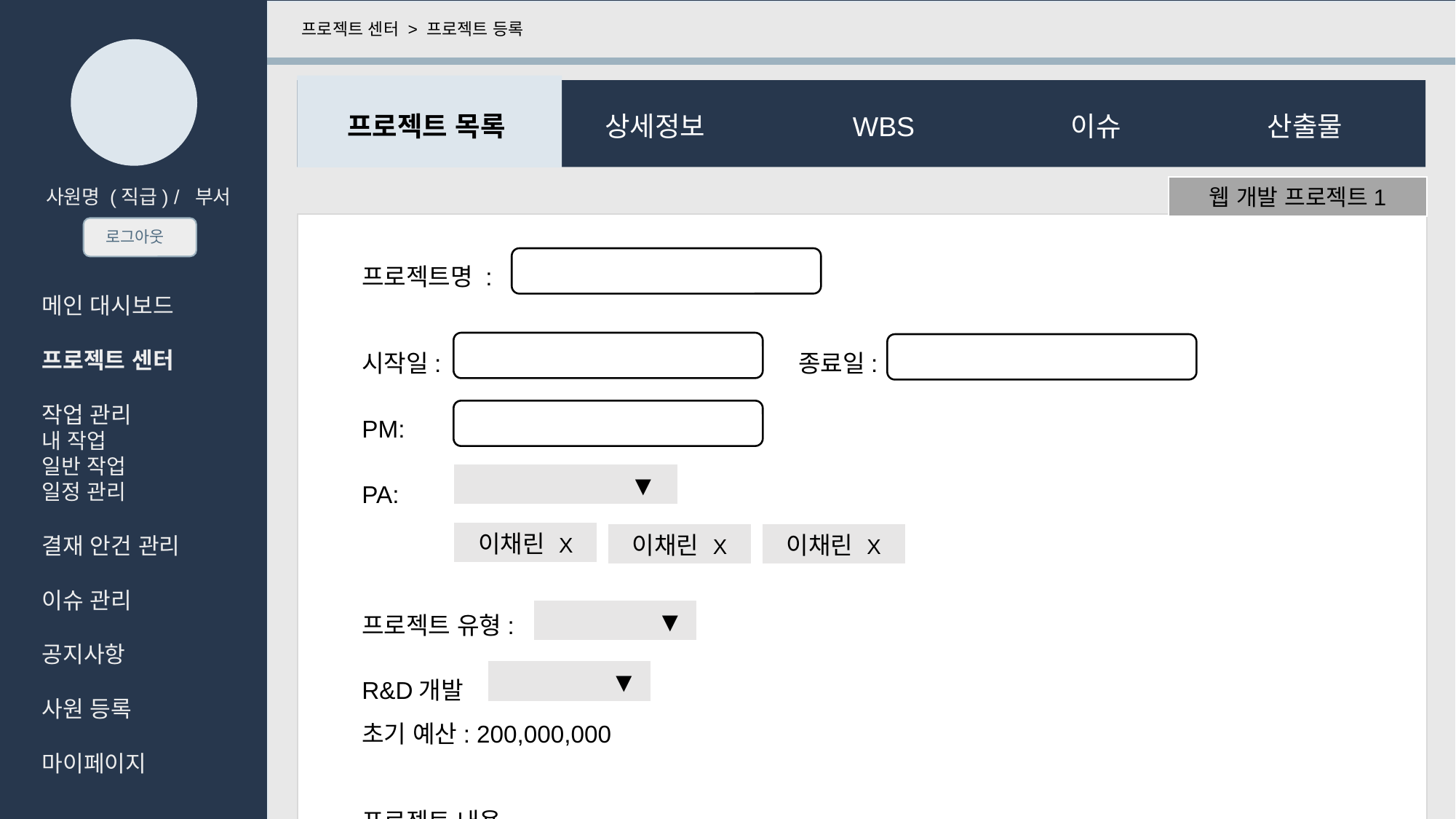

프로젝트 센터 > 프로젝트 등록

  프로젝트 목록	        상세정보	           WBS	           이슈	         산출물
웹 개발 프로젝트1
사원명 (직급) /  부서

로그아웃
프로젝트명 :

시작일:				종료일:

PM:

PA:

프로젝트 유형:

R&D개발
초기 예산: 200,000,000

프로젝트 내용

메인 대시보드

프로젝트 센터

작업 관리
내 작업
일반 작업
일정 관리

결재 안건 관리

이슈 관리

공지사항

사원 등록

마이페이지

	      ▼
이채린 X
이채린 X
이채린 X
	▼
	▼

등록
취소